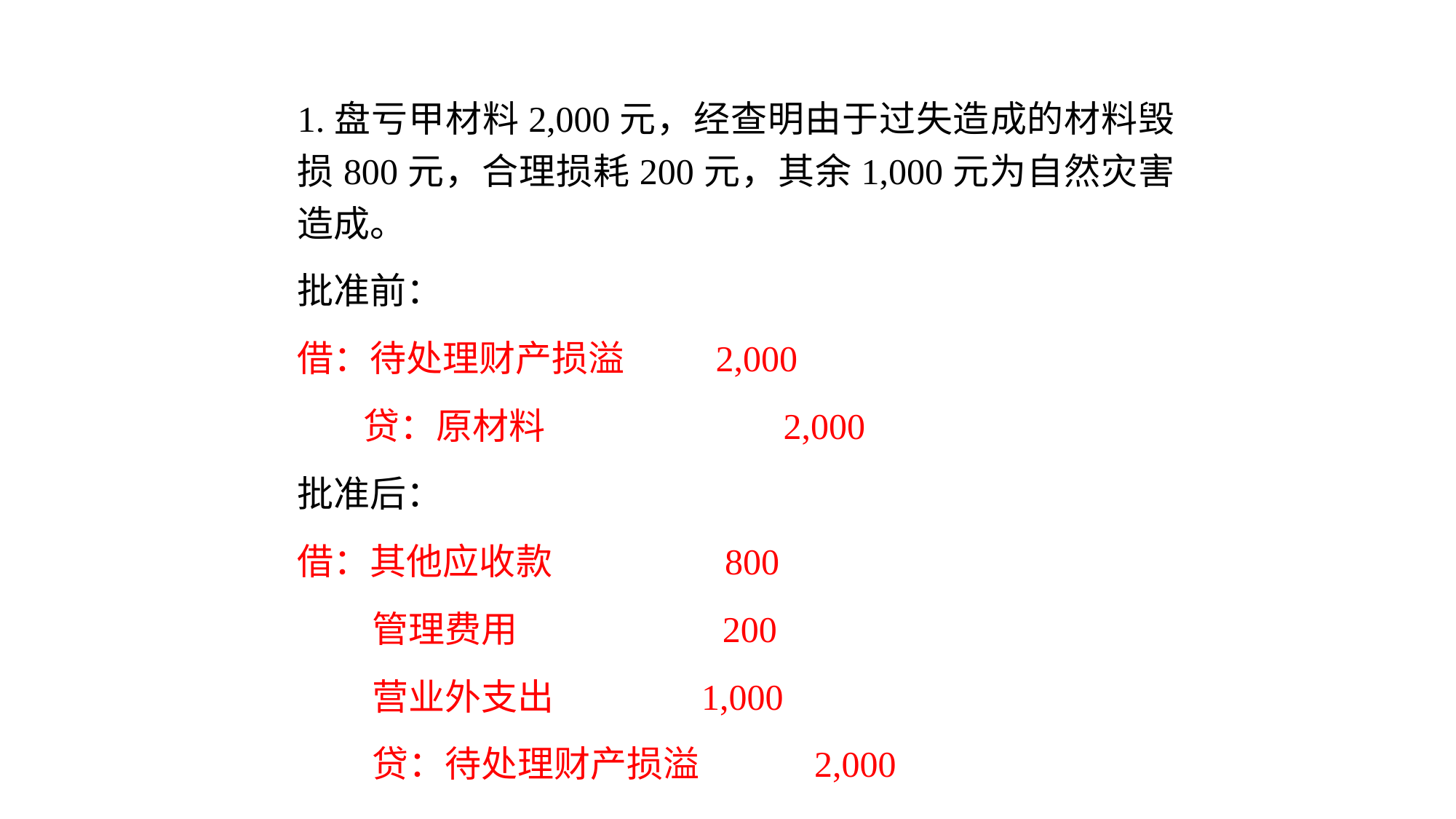

1.盘亏甲材料2,000元，经查明由于过失造成的材料毁损800元，合理损耗200元，其余1,000元为自然灾害造成。
批准前：
借：待处理财产损溢          2,000
       贷：原材料                            2,000
批准后：
借：其他应收款                    800
        管理费用                        200
        营业外支出                 1,000
        贷：待处理财产损溢             2,000